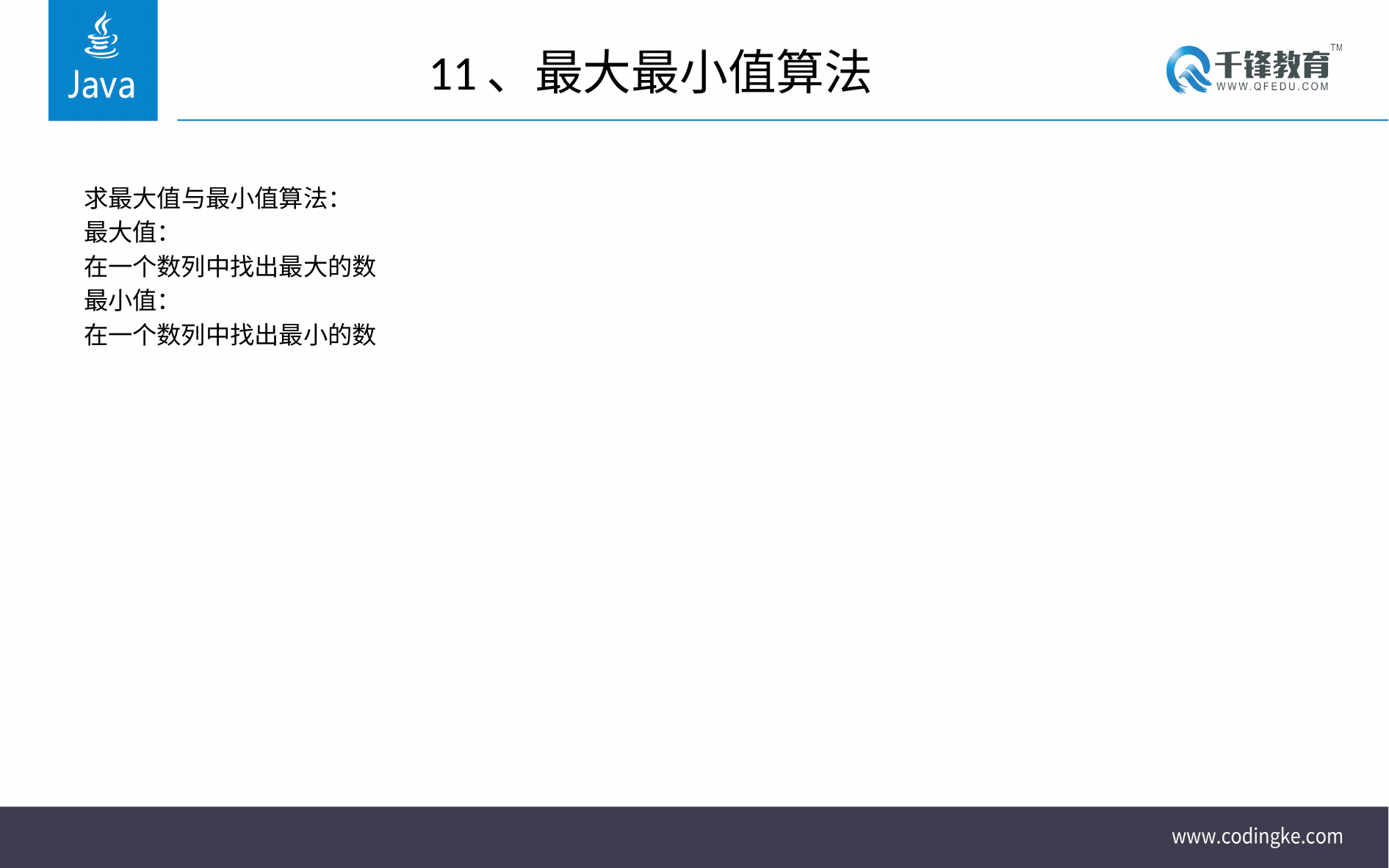

# 11、最大最小值算法
求最大值与最小值算法：
最大值：
在一个数列中找出最大的数
最小值：
在一个数列中找出最小的数